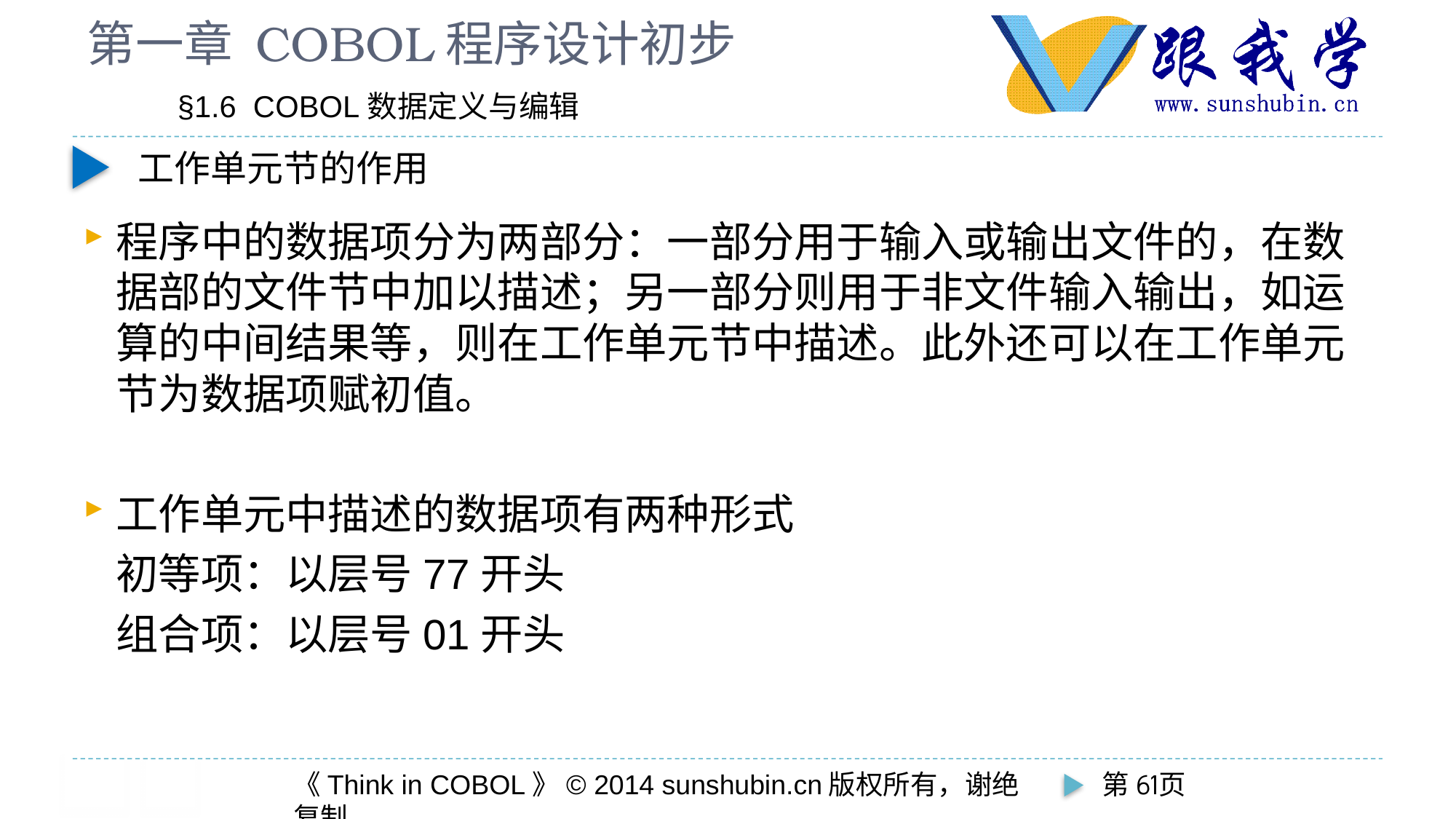

# 第一章 COBOL程序设计初步
 §1.6  COBOL数据定义与编辑
工作单元节的作用
程序中的数据项分为两部分：一部分用于输入或输出文件的，在数据部的文件节中加以描述；另一部分则用于非文件输入输出，如运算的中间结果等，则在工作单元节中描述。此外还可以在工作单元节为数据项赋初值。

工作单元中描述的数据项有两种形式
	初等项：以层号77开头
	组合项：以层号01开头